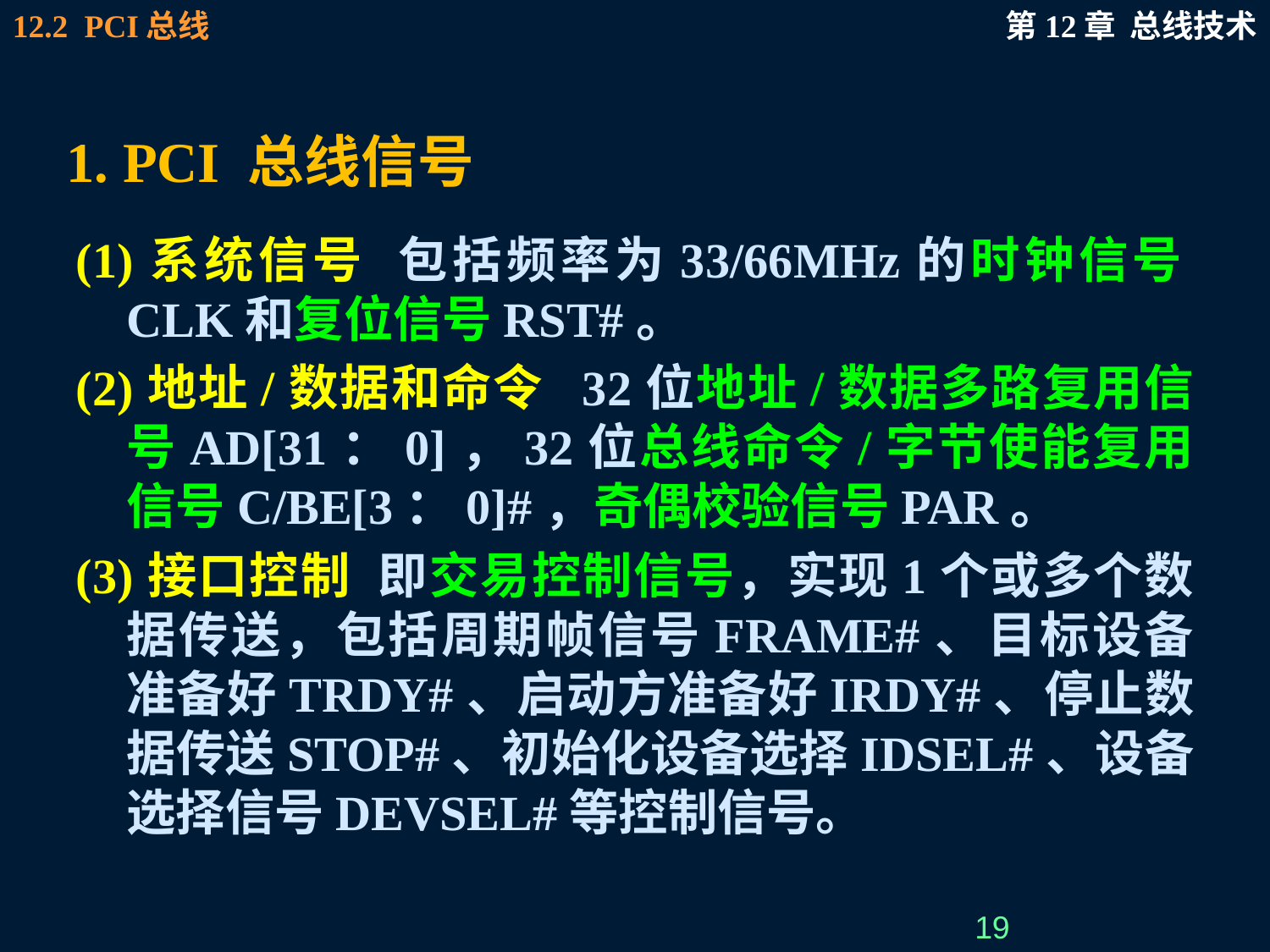

1. PCI 总线信号
(1)系统信号  包括频率为33/66MHz的时钟信号CLK和复位信号RST#。
(2)地址/数据和命令  32位地址/数据多路复用信号AD[31：0]，32位总线命令/字节使能复用信号C/BE[3：0]#，奇偶校验信号PAR。
(3)接口控制  即交易控制信号，实现1个或多个数据传送，包括周期帧信号FRAME#、目标设备准备好TRDY#、启动方准备好IRDY#、停止数据传送STOP#、初始化设备选择IDSEL#、设备选择信号DEVSEL#等控制信号。